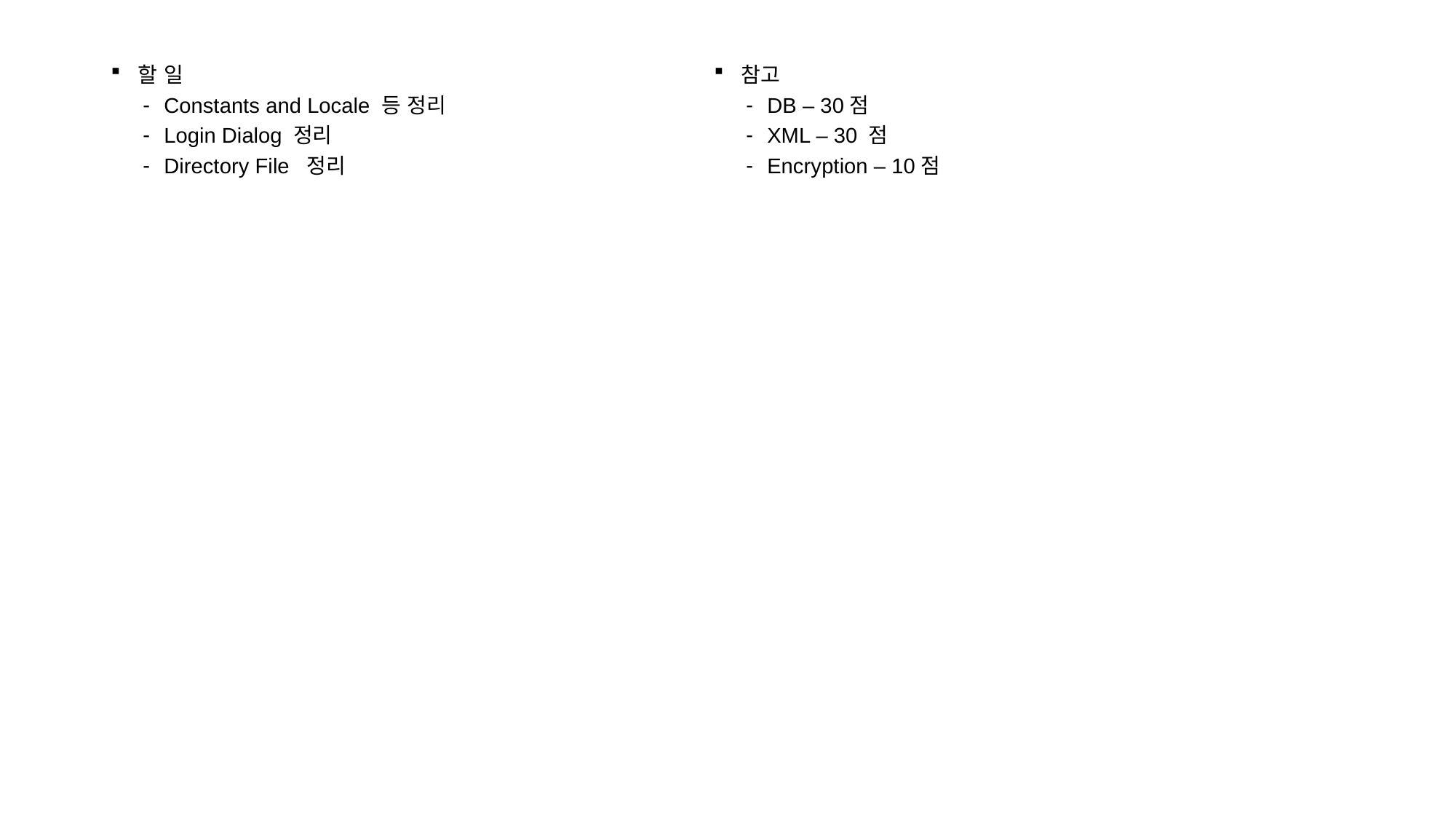

할 일
Constants and Locale 등 정리
Login Dialog 정리
Directory File  정리
참고
DB – 30점
XML – 30 점
Encryption – 10점